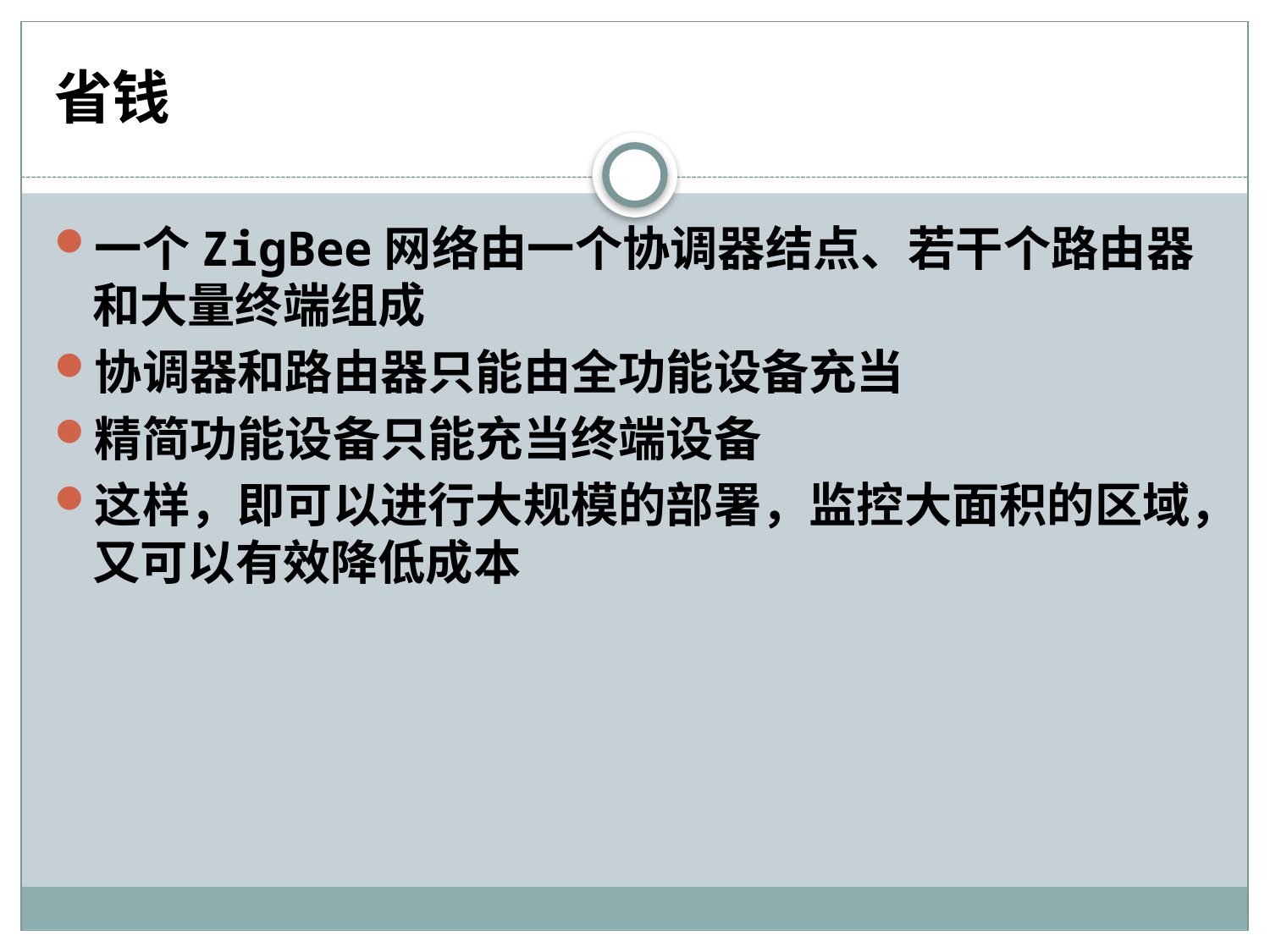

# 省钱
一个ZigBee网络由一个协调器结点、若干个路由器和大量终端组成
协调器和路由器只能由全功能设备充当
精简功能设备只能充当终端设备
这样，即可以进行大规模的部署，监控大面积的区域，又可以有效降低成本